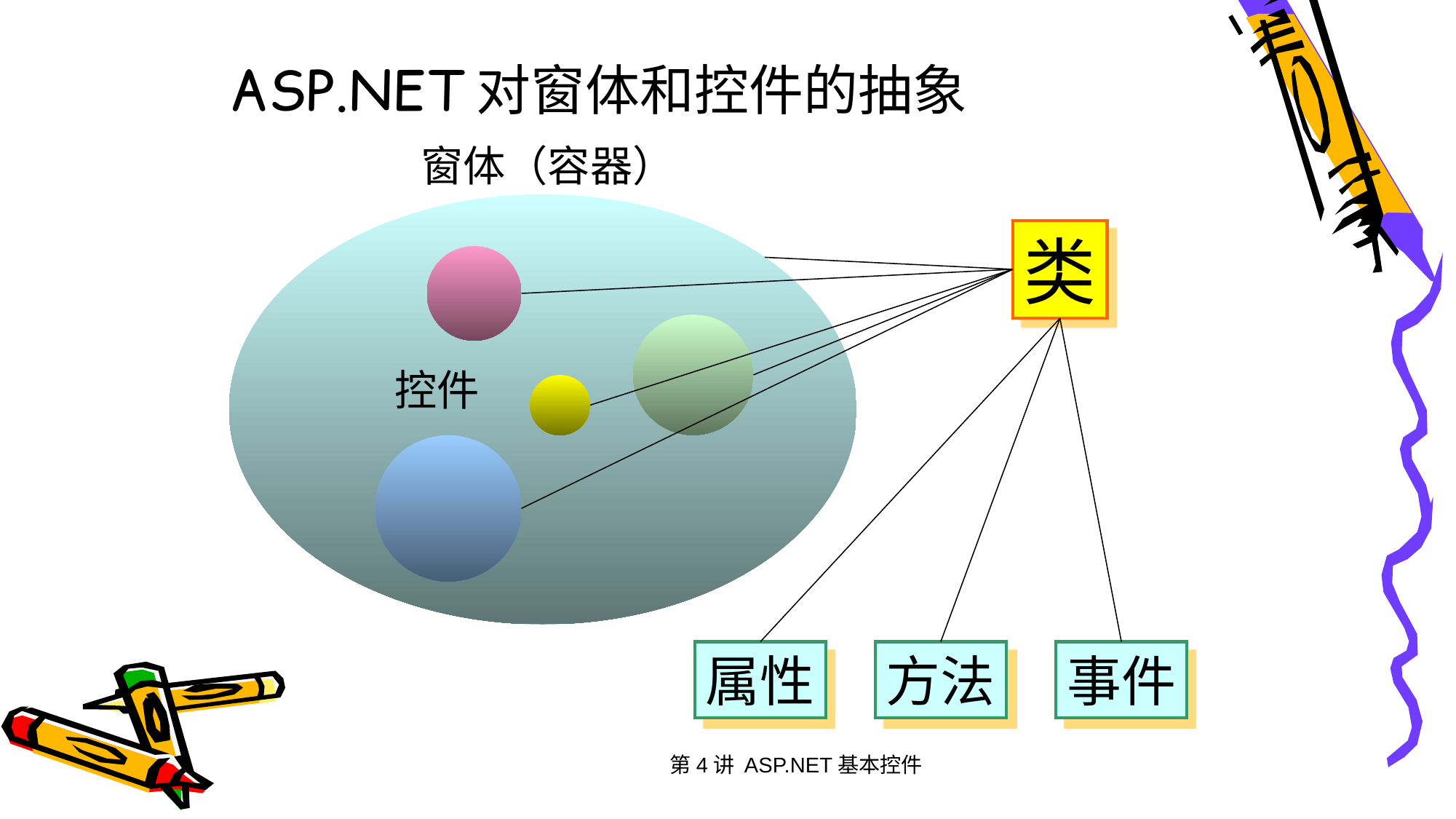

# ASP.NET对窗体和控件的抽象
窗体（容器）

类

控件

属性
方法
事件
第4讲 ASP.NET基本控件